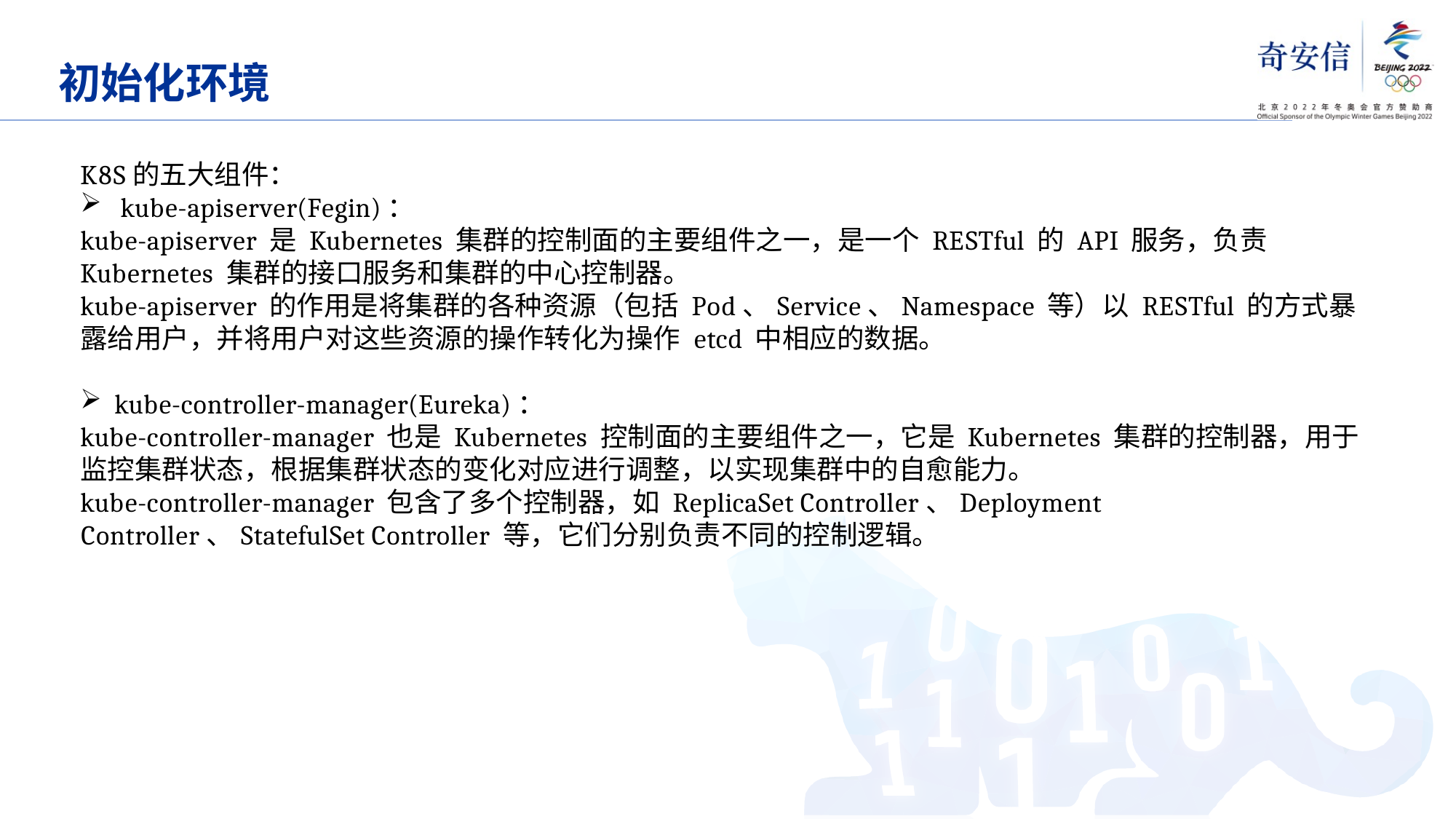

# 初始化环境
K8S的五大组件：
 kube-apiserver(Fegin)：
kube-apiserver 是 Kubernetes 集群的控制面的主要组件之一，是一个 RESTful 的 API 服务，负责 Kubernetes 集群的接口服务和集群的中心控制器。
kube-apiserver 的作用是将集群的各种资源（包括 Pod、Service、Namespace 等）以 RESTful 的方式暴露给用户，并将用户对这些资源的操作转化为操作 etcd 中相应的数据。

kube-controller-manager(Eureka)：
kube-controller-manager 也是 Kubernetes 控制面的主要组件之一，它是 Kubernetes 集群的控制器，用于监控集群状态，根据集群状态的变化对应进行调整，以实现集群中的自愈能力。
kube-controller-manager 包含了多个控制器，如 ReplicaSet Controller、Deployment Controller、StatefulSet Controller 等，它们分别负责不同的控制逻辑。